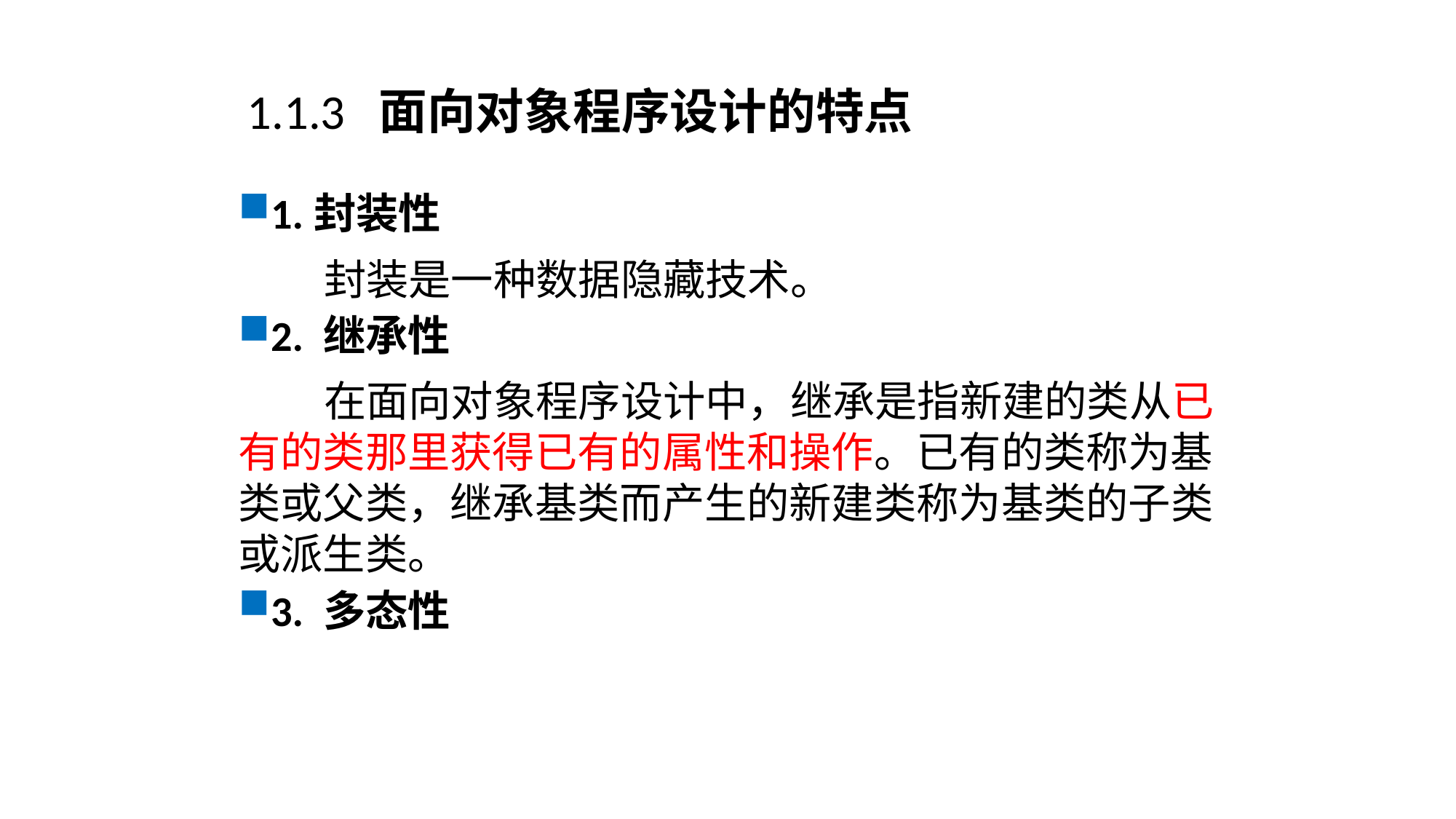

# 1.1.3  面向对象程序设计的特点
1.封装性
        封装是一种数据隐藏技术。
2. 继承性
        在面向对象程序设计中，继承是指新建的类从已有的类那里获得已有的属性和操作。已有的类称为基类或父类，继承基类而产生的新建类称为基类的子类或派生类。
3. 多态性